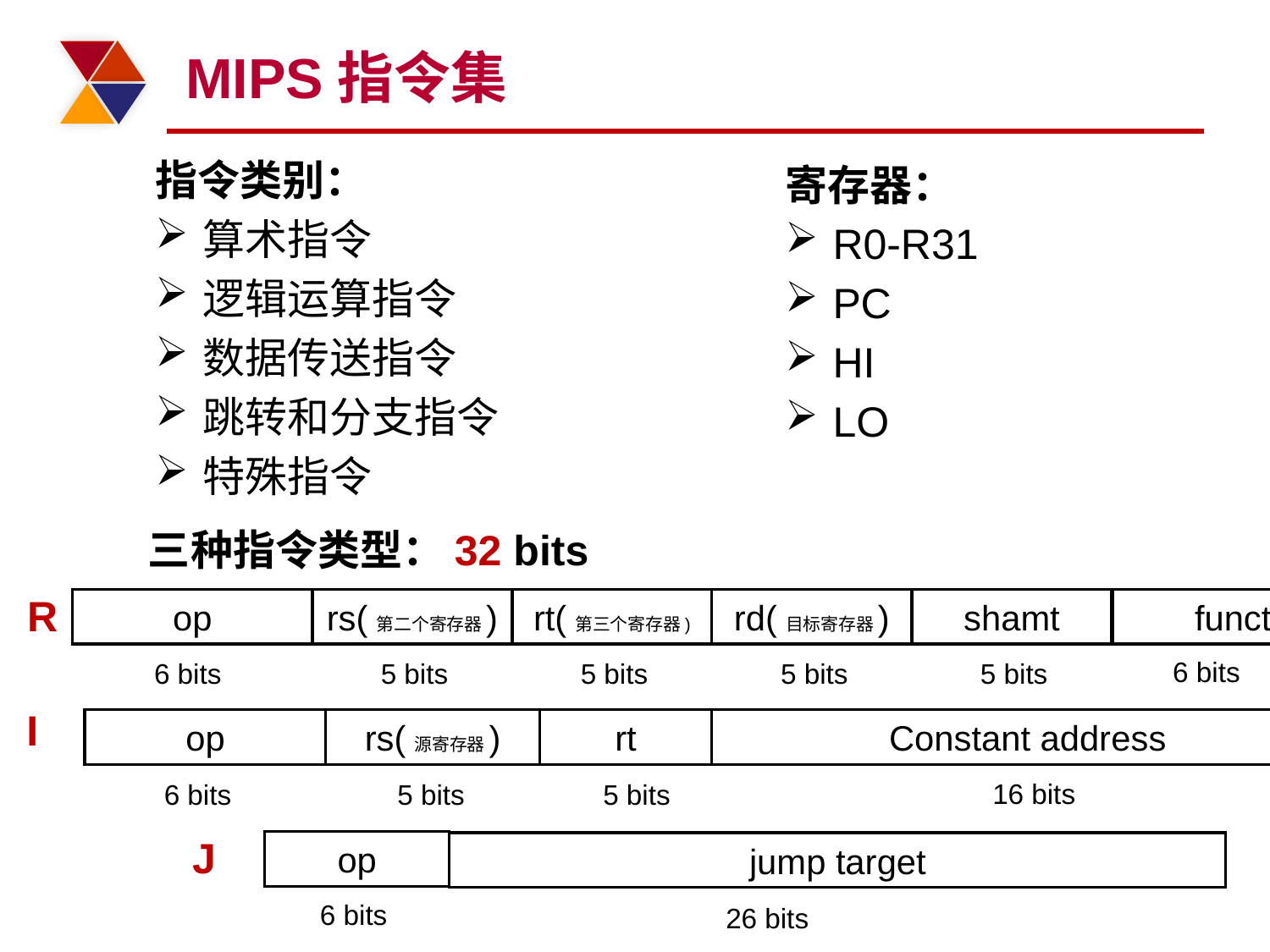

# MIPS指令集
指令类别：
算术指令
逻辑运算指令
数据传送指令
跳转和分支指令
特殊指令
寄存器：
R0-R31
PC
HI
LO
三种指令类型：32 bits
R
funct
op
rs(第二个寄存器)
rt(第三个寄存器)
rd(目标寄存器)
shamt
6 bits
5 bits
5 bits
5 bits
5 bits
6 bits
I
op
rs(源寄存器)
rt
Constant address
16 bits
6 bits
5 bits
5 bits
J
op
jump target
6 bits
26 bits